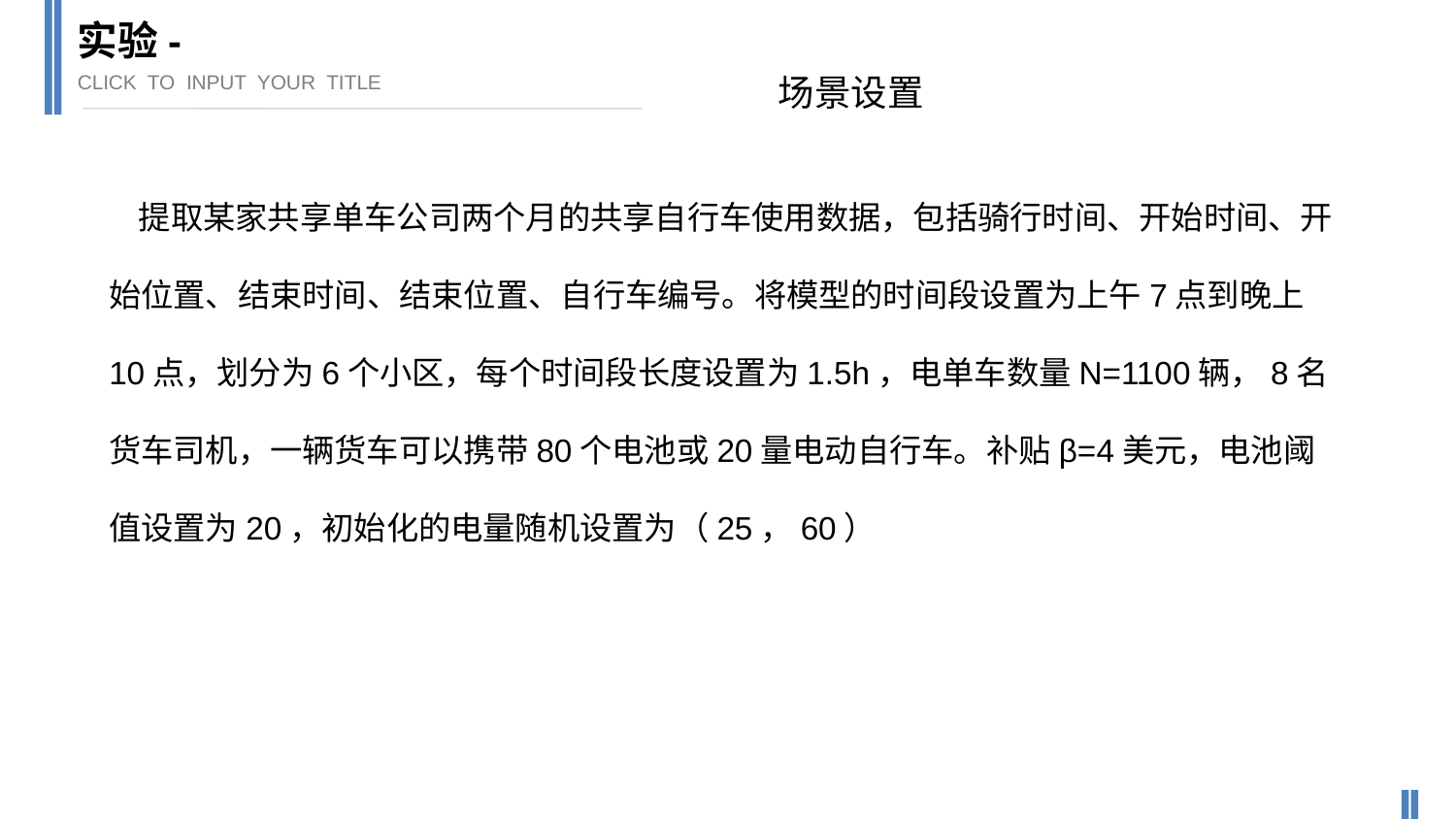

实验-
CLICK  TO  INPUT  YOUR  TITLE
场景设置
   提取某家共享单车公司两个月的共享自行车使用数据，包括骑行时间、开始时间、开始位置、结束时间、结束位置、自行车编号。将模型的时间段设置为上午7点到晚上10点，划分为6个小区，每个时间段长度设置为1.5h，电单车数量N=1100辆，8名货车司机，一辆货车可以携带80个电池或20量电动自行车。补贴β=4美元，电池阈值设置为20，初始化的电量随机设置为（25，60）